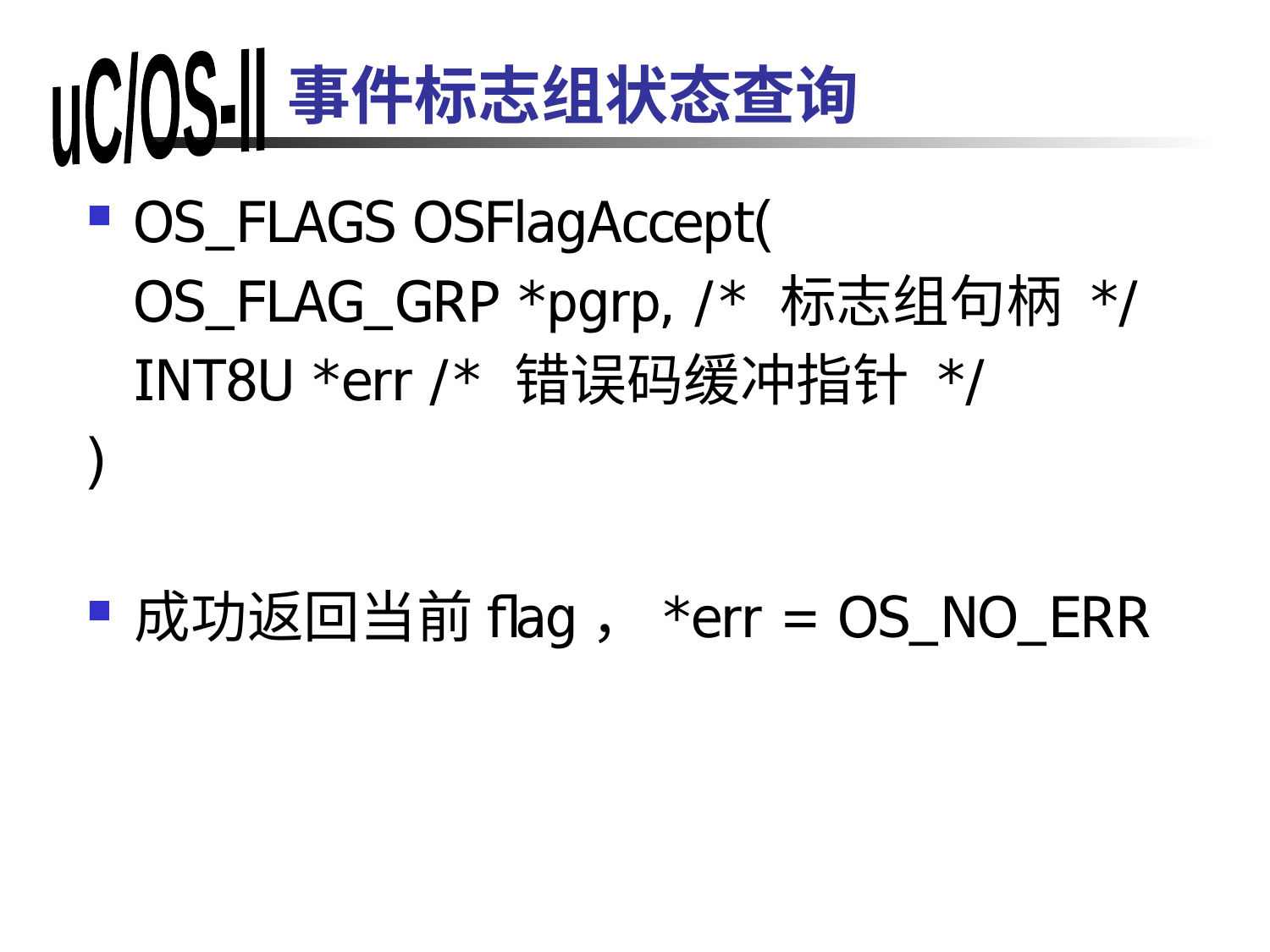

# 事件标志组状态查询
OS_FLAGS OSFlagAccept(
	OS_FLAG_GRP *pgrp, /* 标志组句柄 */
	INT8U *err /* 错误码缓冲指针 */
)

成功返回当前flag，*err = OS_NO_ERR